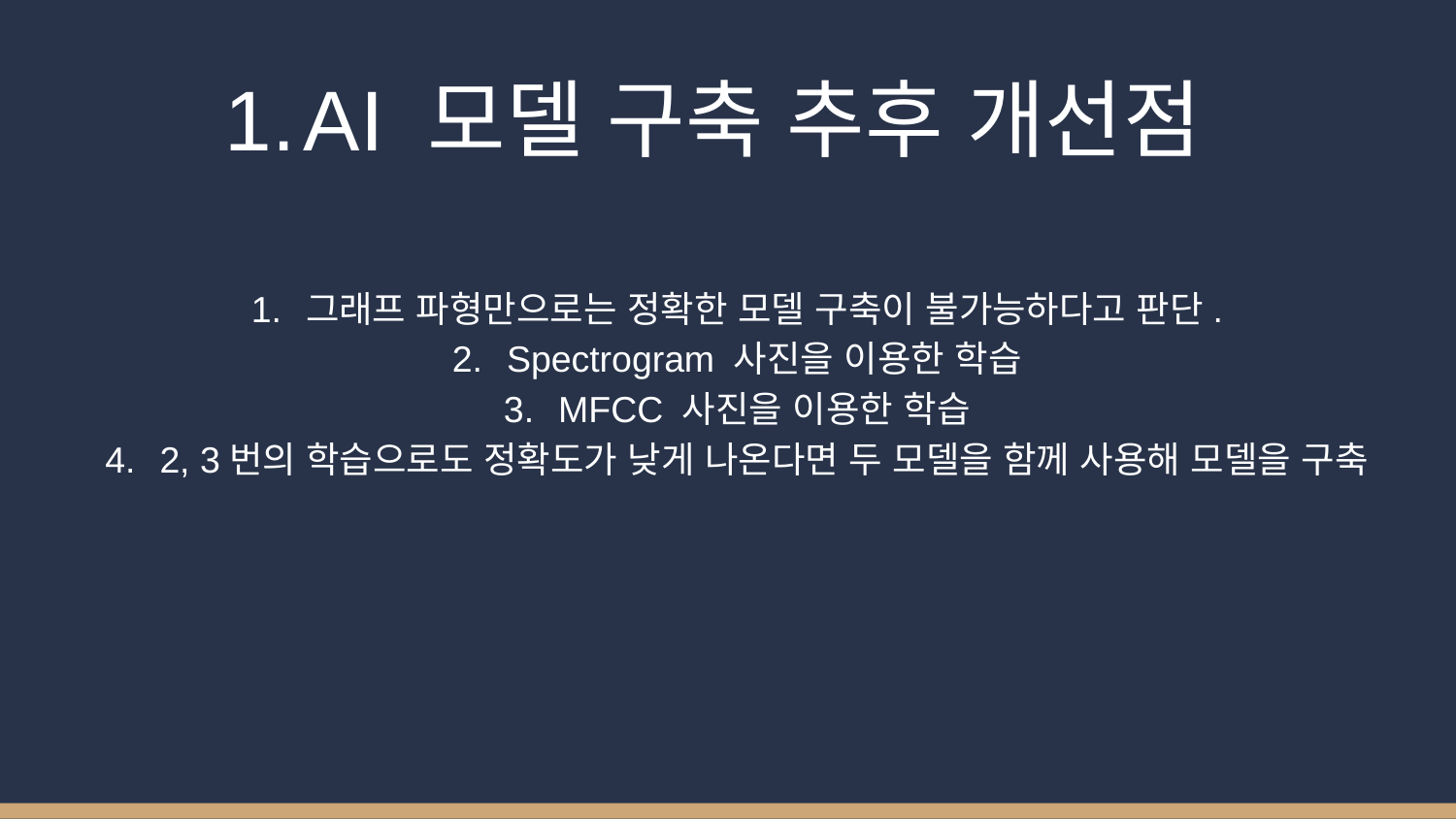

# AI 모델 구축 추후 개선점
그래프 파형만으로는 정확한 모델 구축이 불가능하다고 판단.
Spectrogram 사진을 이용한 학습
MFCC 사진을 이용한 학습
2, 3번의 학습으로도 정확도가 낮게 나온다면 두 모델을 함께 사용해 모델을 구축